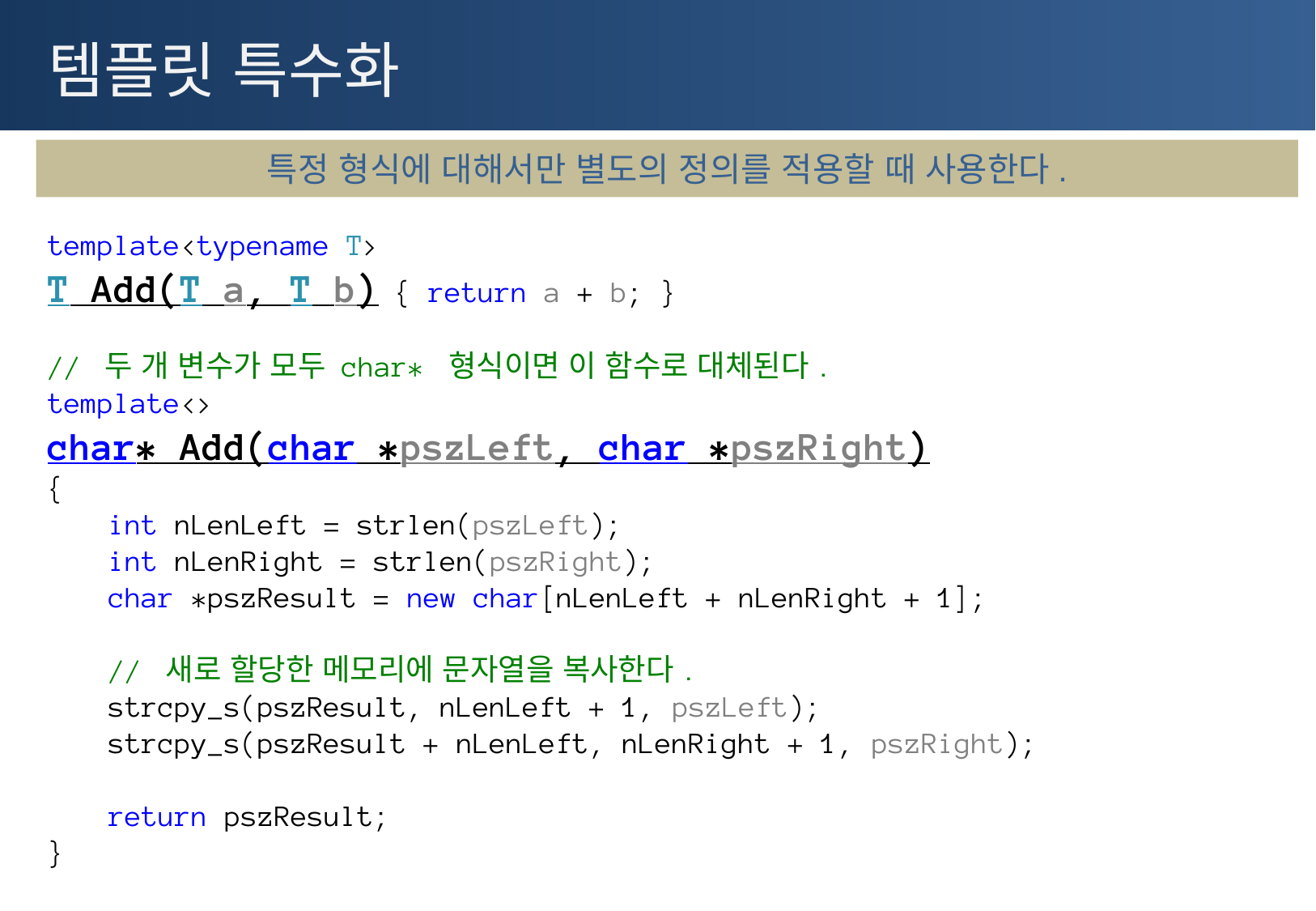

# 템플릿 특수화
특정 형식에 대해서만 별도의 정의를 적용할 때 사용한다.
template<typename T>
T Add(T a, T b) { return a + b; }

// 두 개 변수가 모두 char* 형식이면 이 함수로 대체된다.
template<>
char* Add(char *pszLeft, char *pszRight)
{
int nLenLeft = strlen(pszLeft);
int nLenRight = strlen(pszRight);
char *pszResult = new char[nLenLeft + nLenRight + 1];

// 새로 할당한 메모리에 문자열을 복사한다.
strcpy_s(pszResult, nLenLeft + 1, pszLeft);
strcpy_s(pszResult + nLenLeft, nLenRight + 1, pszRight);

return pszResult;
}